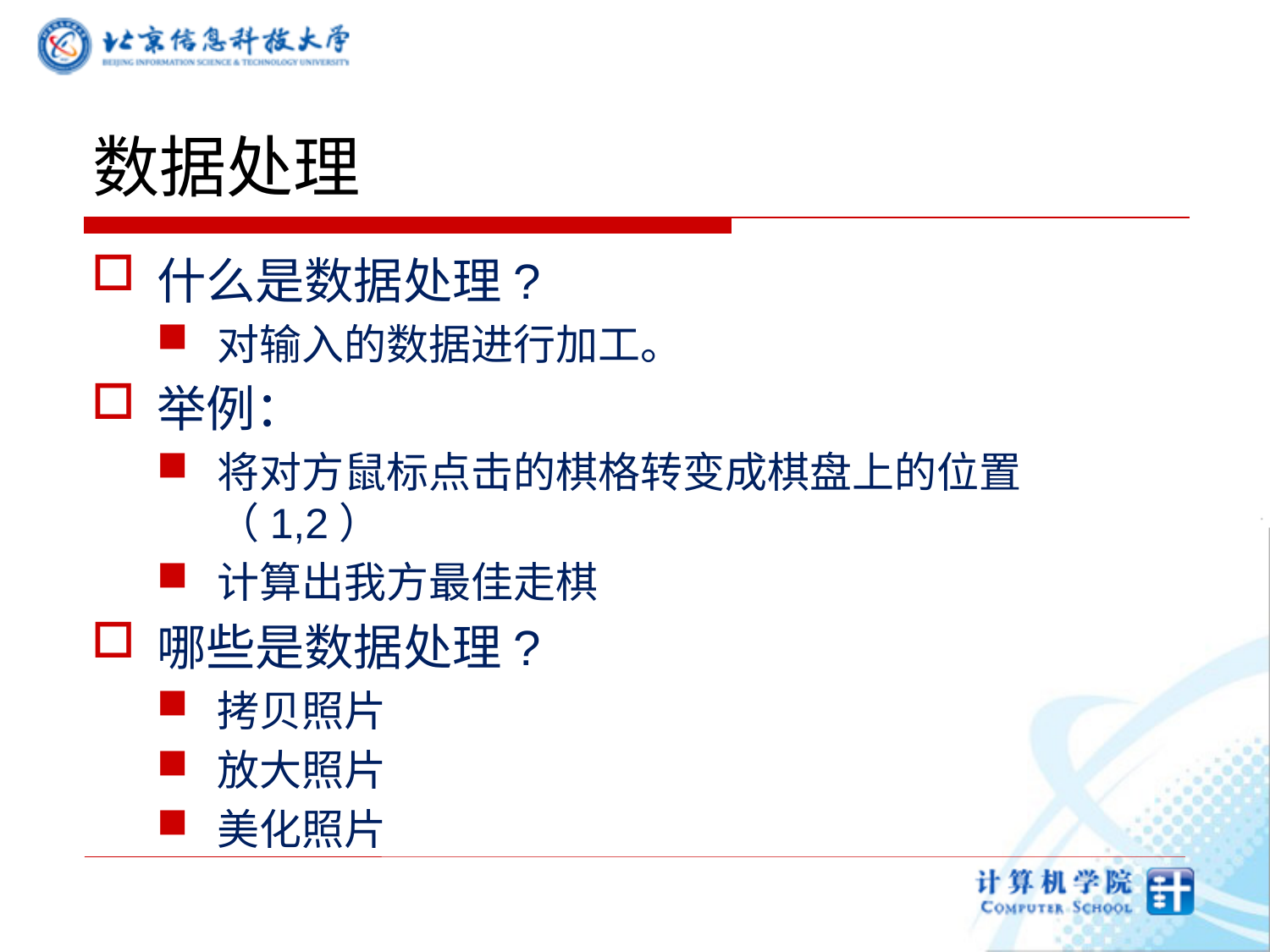

# 数据处理
什么是数据处理?
对输入的数据进行加工。
举例：
将对方鼠标点击的棋格转变成棋盘上的位置（1,2）
计算出我方最佳走棋
哪些是数据处理?
拷贝照片
放大照片
美化照片